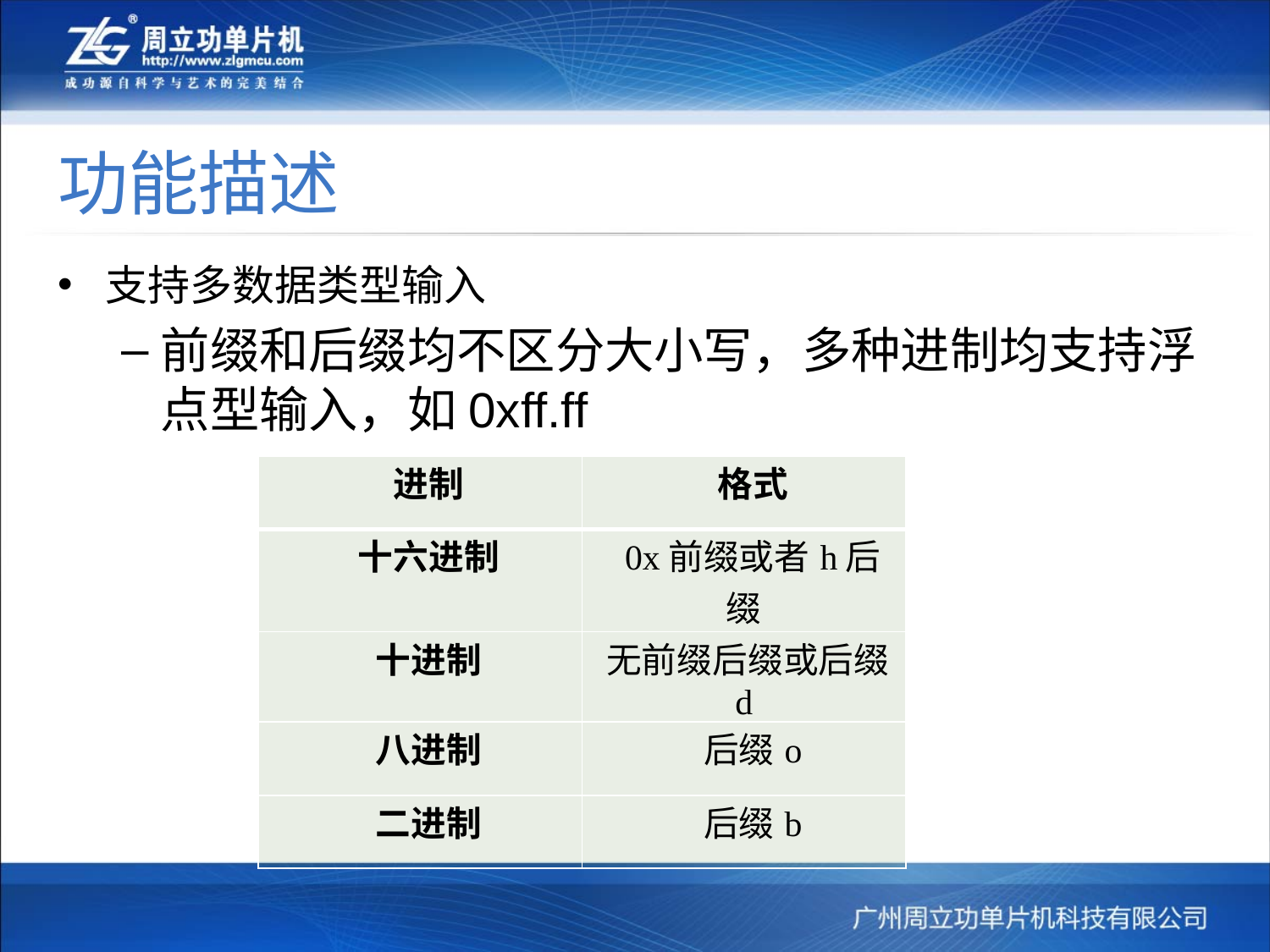

# 功能描述
支持多数据类型输入
前缀和后缀均不区分大小写，多种进制均支持浮点型输入，如0xff.ff

| 进制 | 格式 |
| --- | --- |
| 十六进制 | 0x前缀或者h后缀 |
| 十进制 | 无前缀后缀或后缀d |
| 八进制 | 后缀o |
| 二进制 | 后缀b |